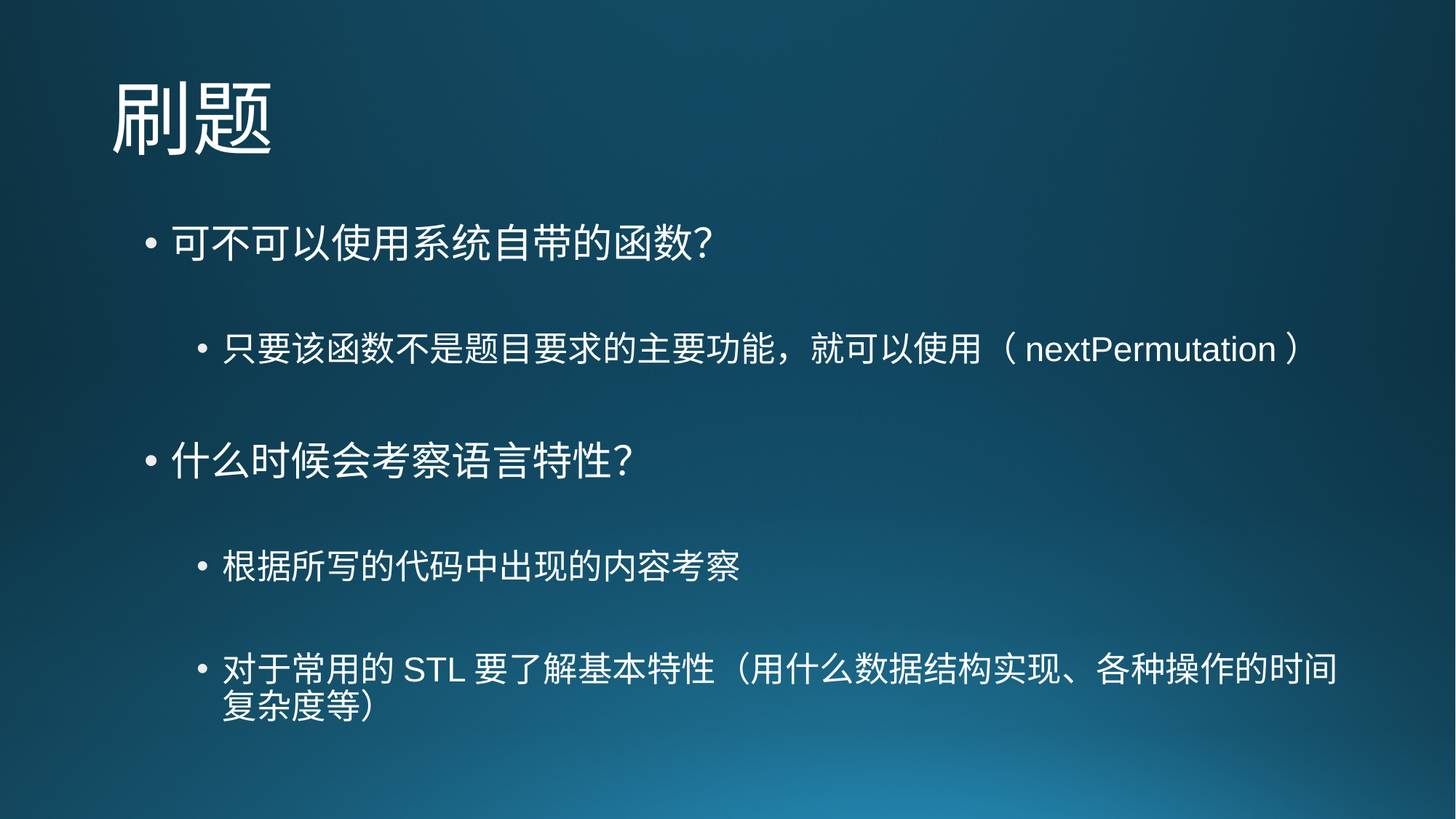

# 刷题
可不可以使用系统自带的函数？

只要该函数不是题目要求的主要功能，就可以使用（nextPermutation）

什么时候会考察语言特性？

根据所写的代码中出现的内容考察

对于常用的STL要了解基本特性（用什么数据结构实现、各种操作的时间复杂度等）